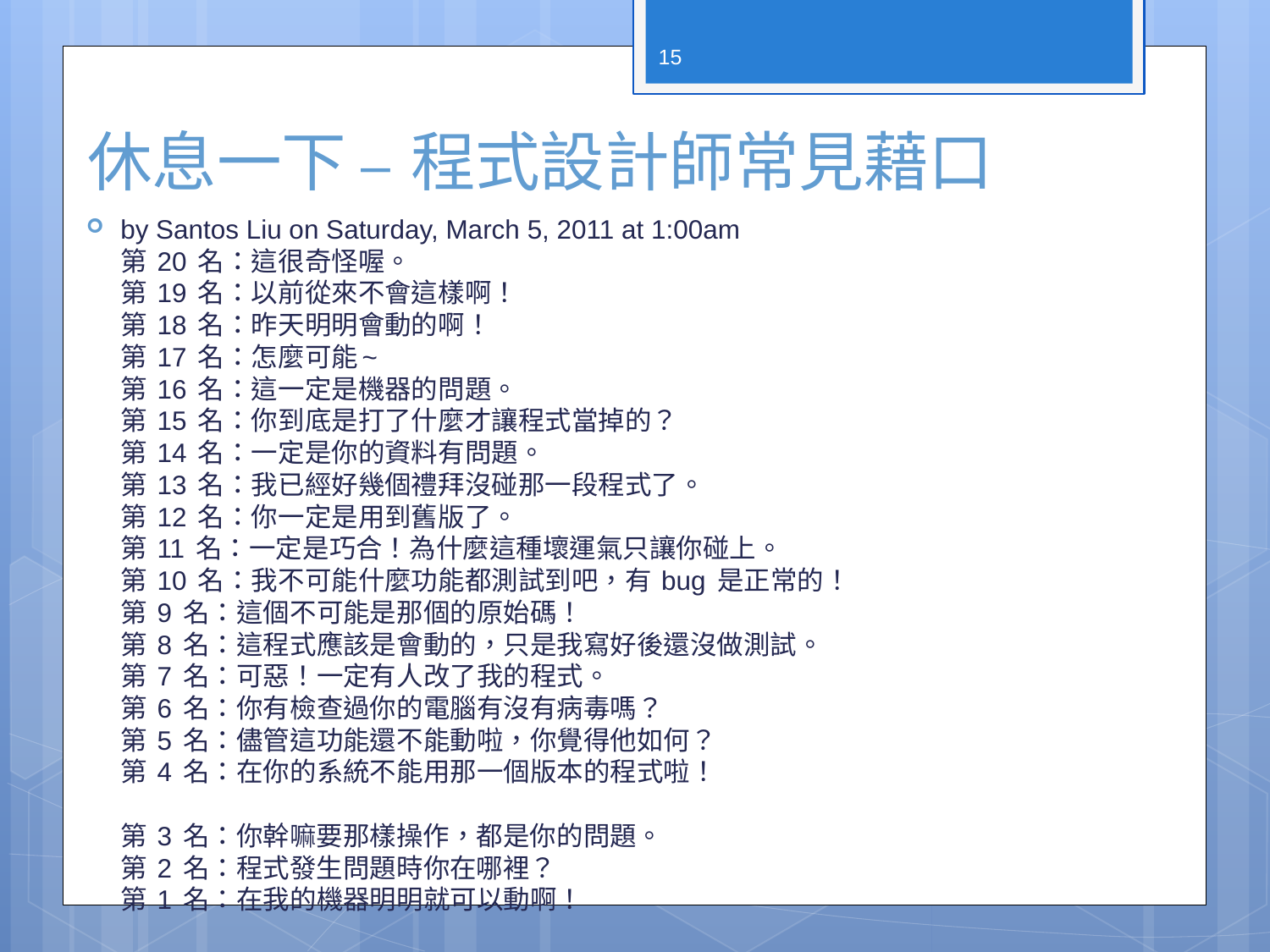

15
# 休息一下-程式設計師常見藉口
by Santos Liu on Saturday, March 5, 2011 at 1:00am
第 20 名：這很奇怪喔。
第 19 名：以前從來不會這樣啊！
第 18 名：昨天明明會動的啊！
第 17 名：怎麼可能~
第 16 名：這一定是機器的問題。
第 15 名：你到底是打了什麼才讓程式當掉的？
第 14 名：一定是你的資料有問題。
第 13 名：我已經好幾個禮拜沒碰那一段程式了。
第 12 名：你一定是用到舊版了。
第 11 名：一定是巧合！為什麼這種壞運氣只讓你碰上。
第 10 名：我不可能什麼功能都測試到吧，有 bug 是正常的！
第 9 名：這個不可能是那個的原始碼！
第 8 名：這程式應該是會動的，只是我寫好後還沒做測試。
第 7 名：可惡！一定有人改了我的程式。
第 6 名：你有檢查過你的電腦有沒有病毒嗎？
第 5 名：儘管這功能還不能動啦，你覺得他如何？
第 4 名：在你的系統不能用那一個版本的程式啦！
第 3 名：你幹嘛要那樣操作，都是你的問題。
第 2 名：程式發生問題時你在哪裡？
第 1 名：在我的機器明明就可以動啊！